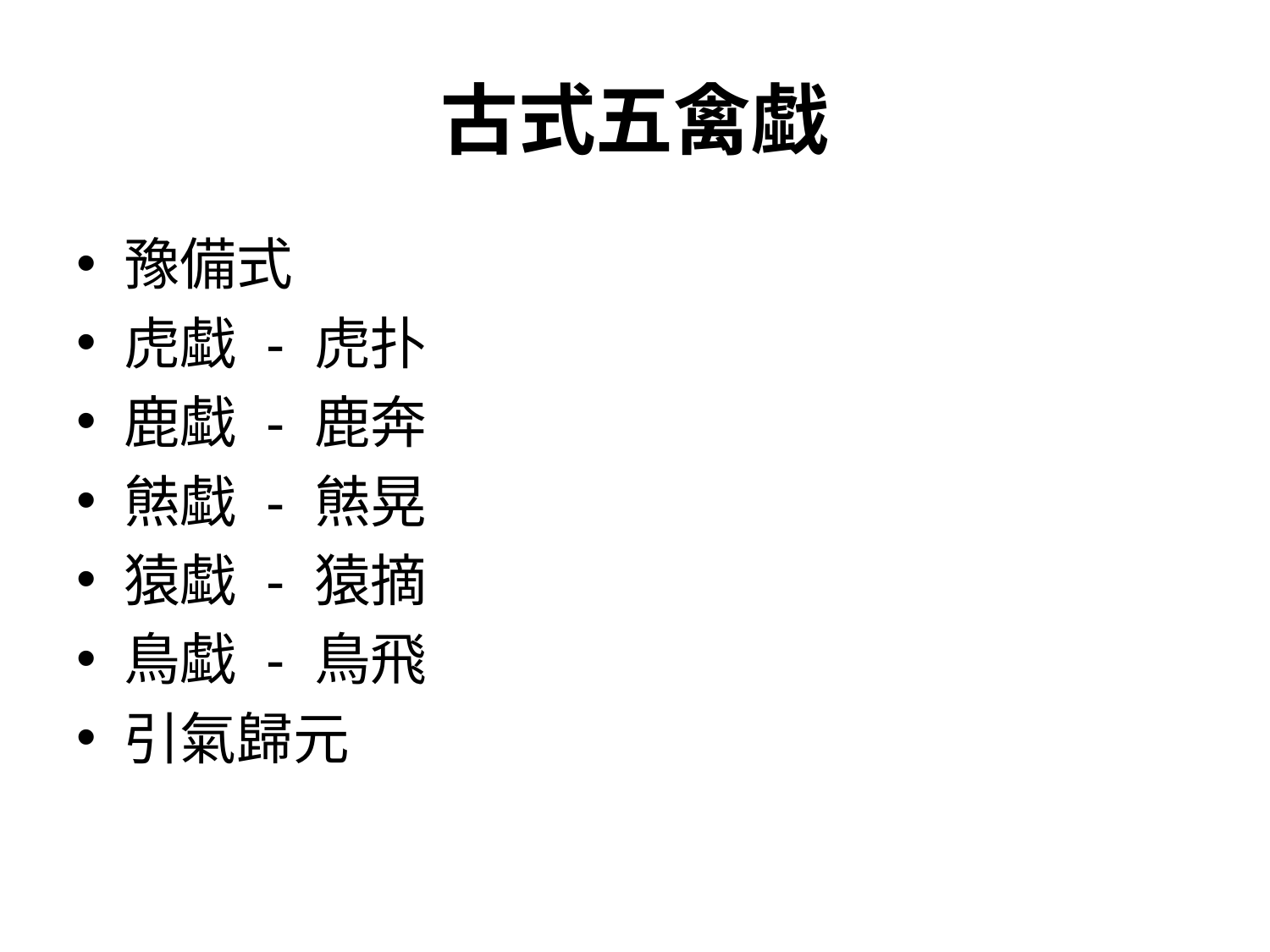

# 古式五禽戱
豫備式
虎戱 - 虎扑
鹿戱 - 鹿奔
㷱戱 - 㷱晃
猿戱 - 猿摘
鳥戱 - 鳥飛
引氣歸元